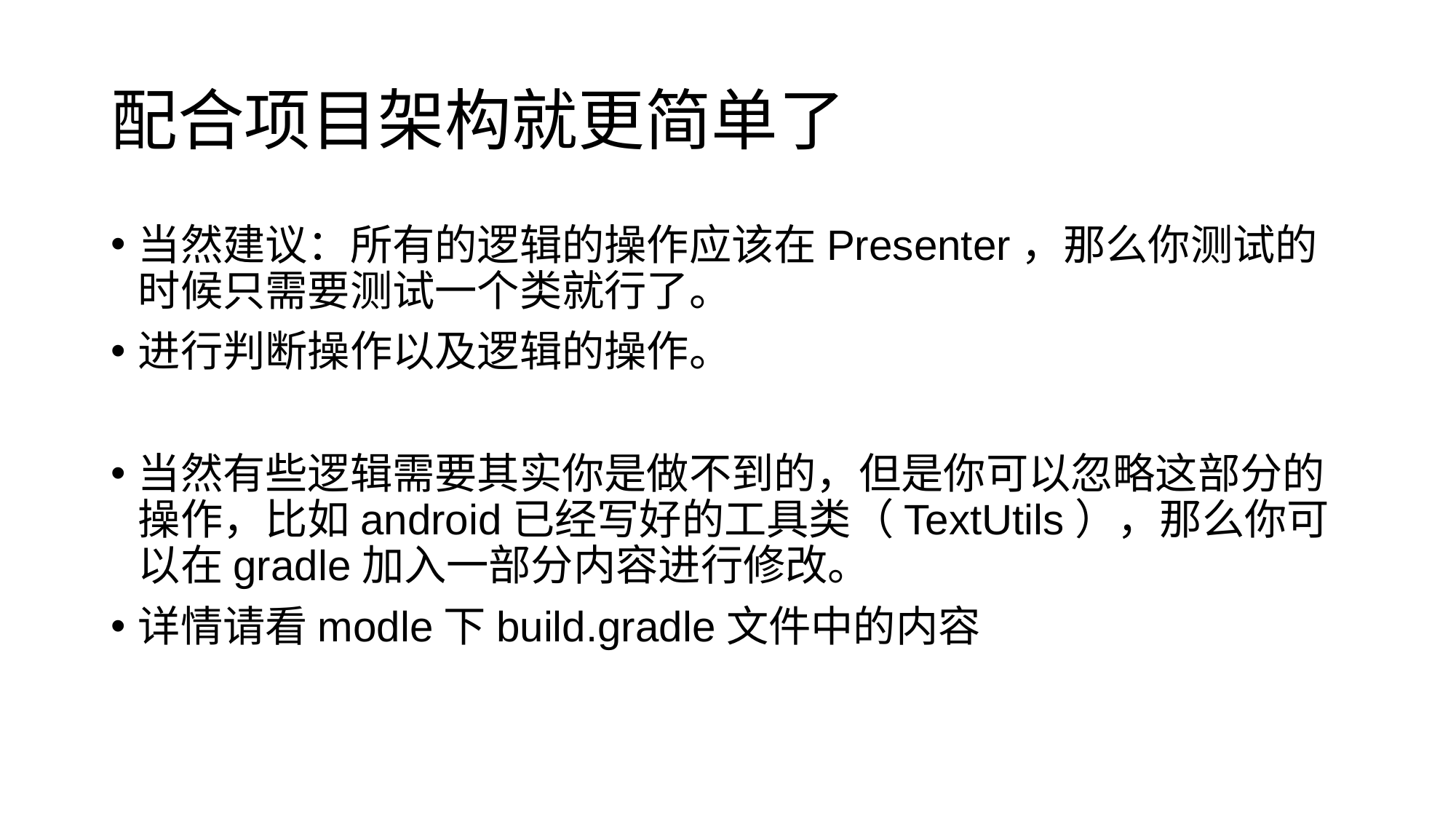

# 配合项目架构就更简单了
当然建议：所有的逻辑的操作应该在Presenter，那么你测试的时候只需要测试一个类就行了。
进行判断操作以及逻辑的操作。

当然有些逻辑需要其实你是做不到的，但是你可以忽略这部分的操作，比如android已经写好的工具类（TextUtils），那么你可以在gradle加入一部分内容进行修改。
详情请看modle下build.gradle文件中的内容